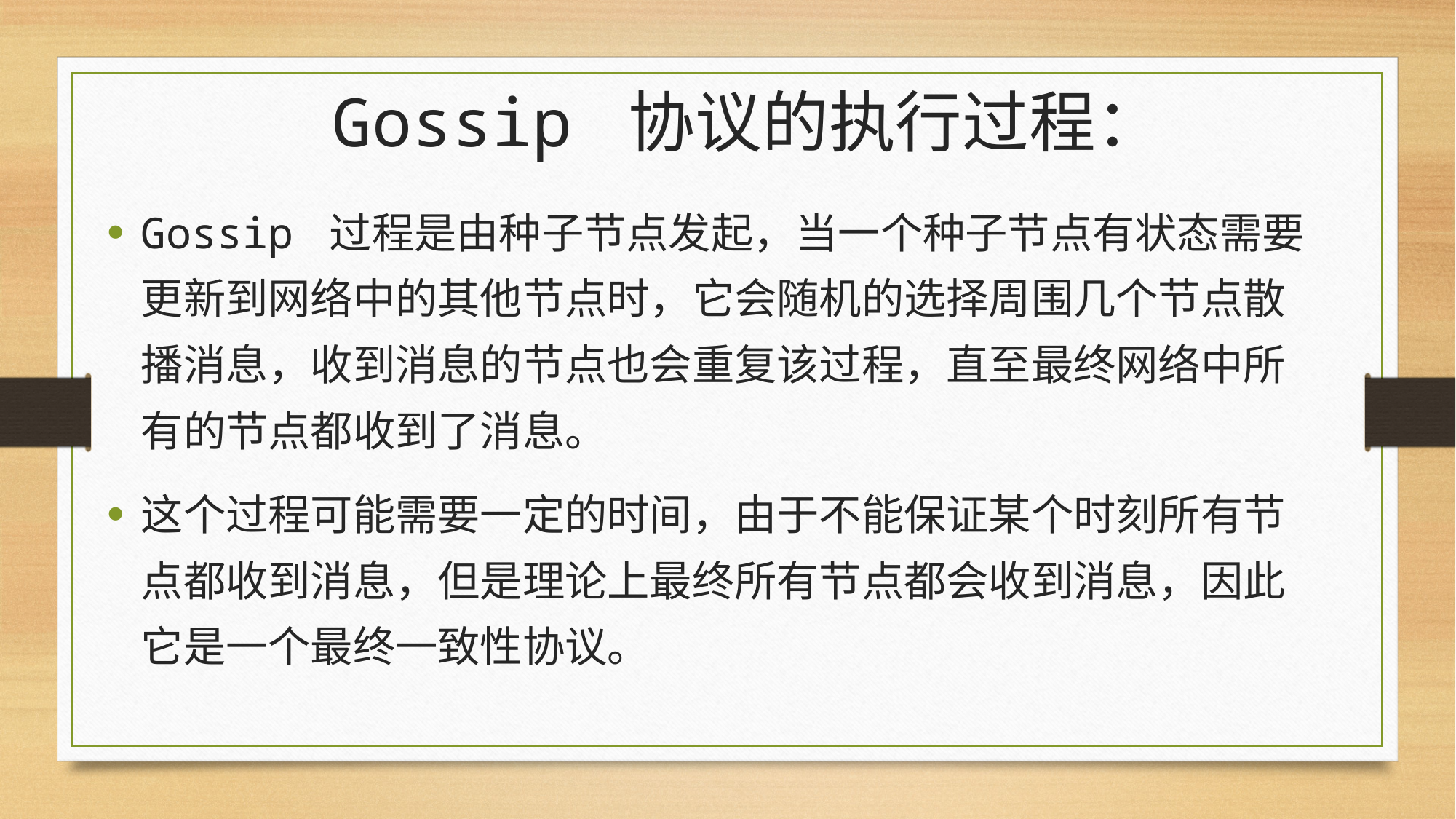

# Gossip 协议的执行过程：
Gossip 过程是由种子节点发起，当一个种子节点有状态需要更新到网络中的其他节点时，它会随机的选择周围几个节点散播消息，收到消息的节点也会重复该过程，直至最终网络中所有的节点都收到了消息。
这个过程可能需要一定的时间，由于不能保证某个时刻所有节点都收到消息，但是理论上最终所有节点都会收到消息，因此它是一个最终一致性协议。